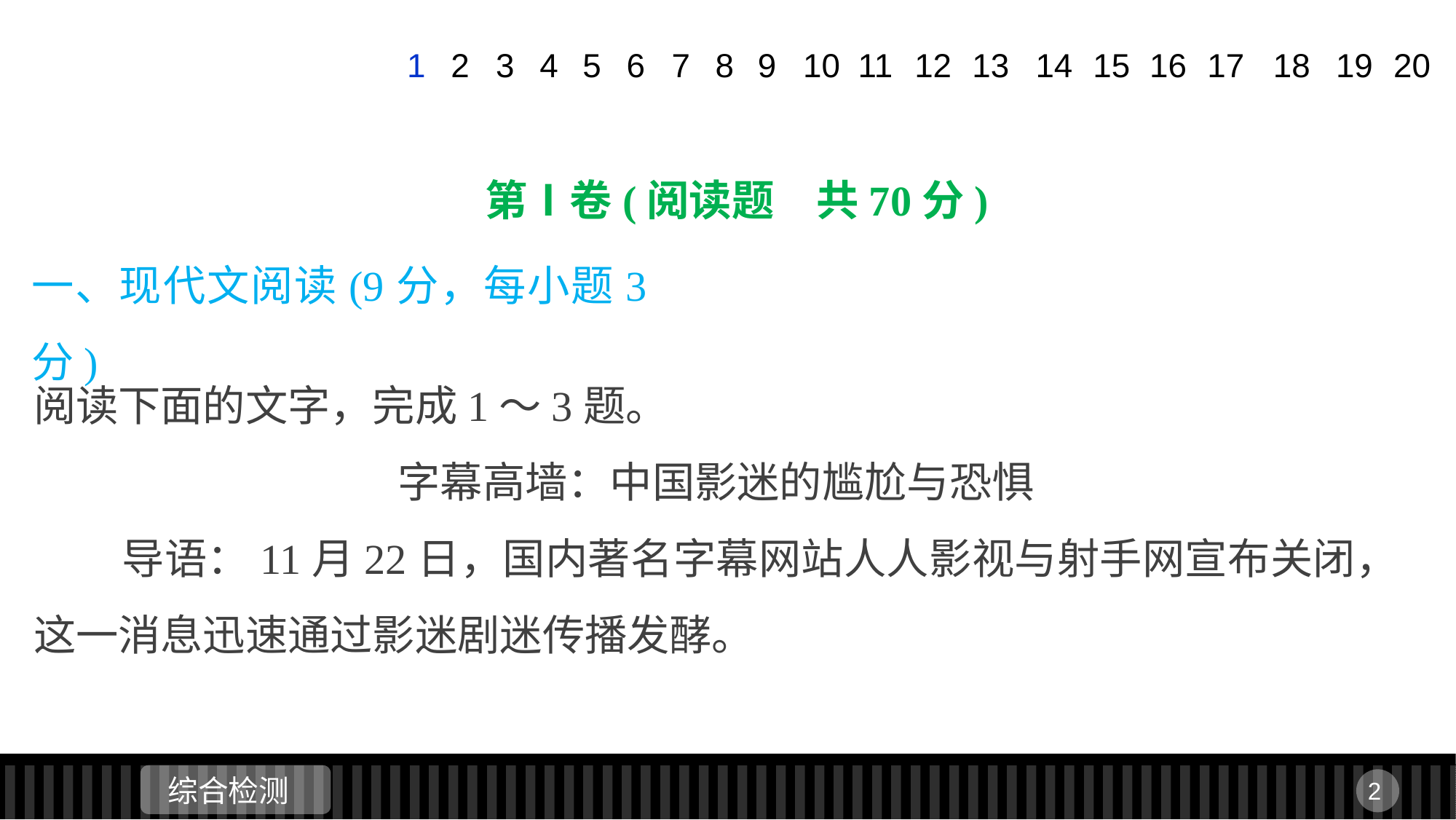

1
2
3
4
5
6
7
8
9
11
12
13
14
15
16
17
18
19
20
10
第Ⅰ卷(阅读题　共70分)
一、现代文阅读(9分，每小题3分)
阅读下面的文字，完成1～3题。
字幕高墙：中国影迷的尴尬与恐惧
        导语：11月22日，国内著名字幕网站人人影视与射手网宣布关闭，这一消息迅速通过影迷剧迷传播发酵。